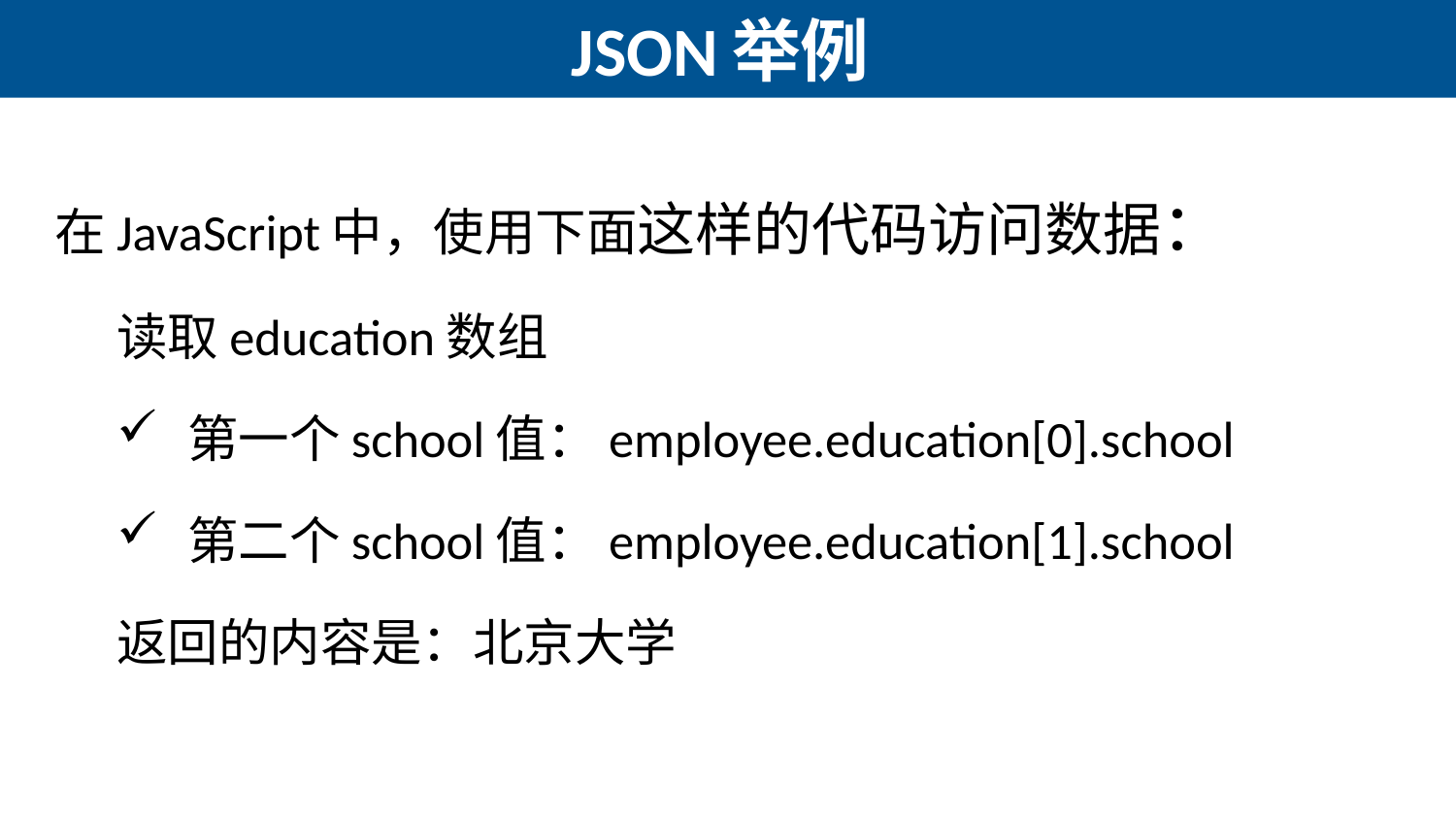

# JSON举例
在JavaScript中，使用下面这样的代码访问数据：
读取education数组
第一个school值：employee.education[0].school
第二个school值：employee.education[1].school
返回的内容是：北京大学